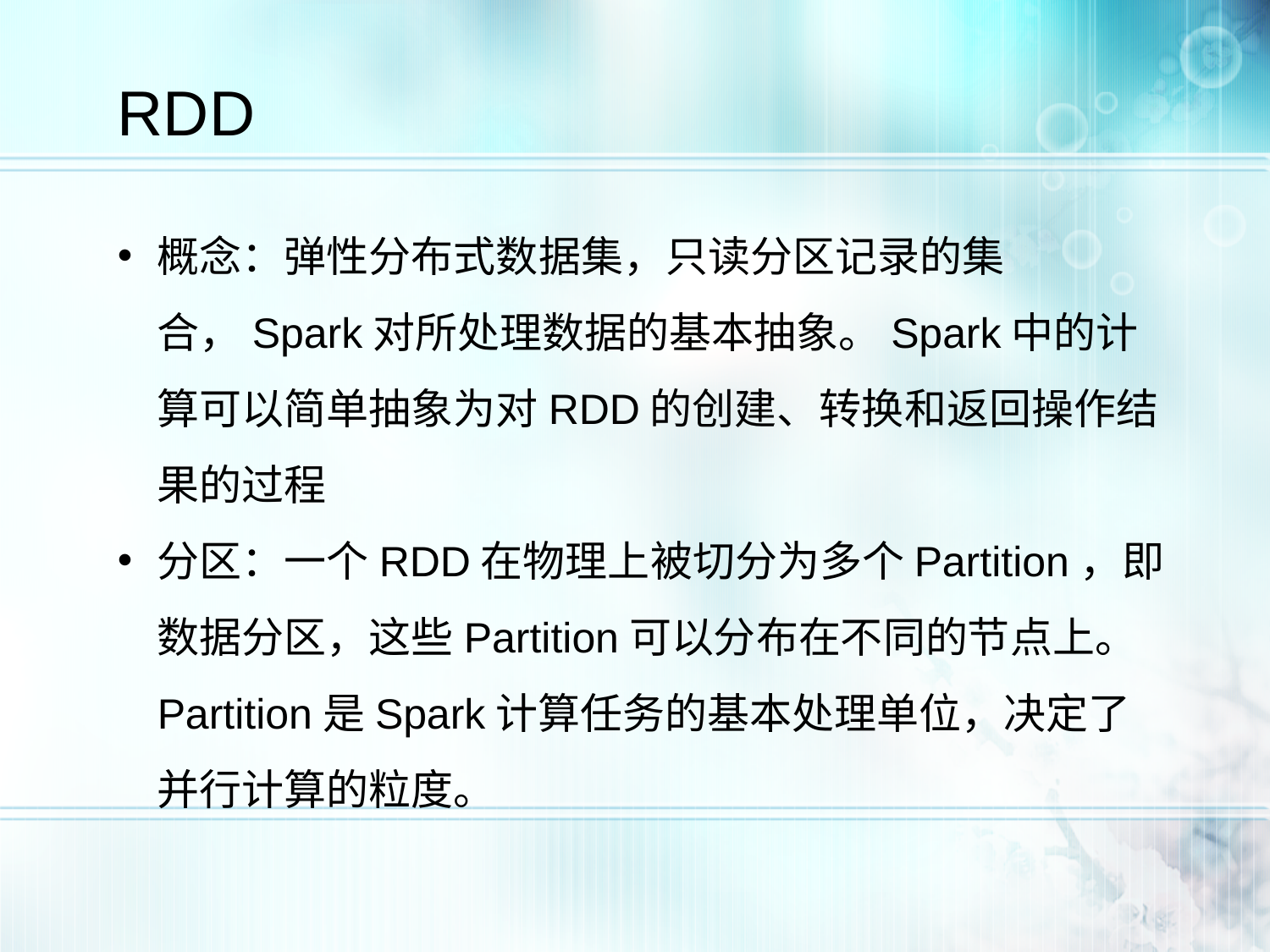

RDD
概念：弹性分布式数据集，只读分区记录的集合，Spark对所处理数据的基本抽象。Spark中的计算可以简单抽象为对RDD的创建、转换和返回操作结果的过程
分区：一个RDD在物理上被切分为多个Partition，即数据分区，这些Partition可以分布在不同的节点上。Partition是Spark计算任务的基本处理单位，决定了并行计算的粒度。